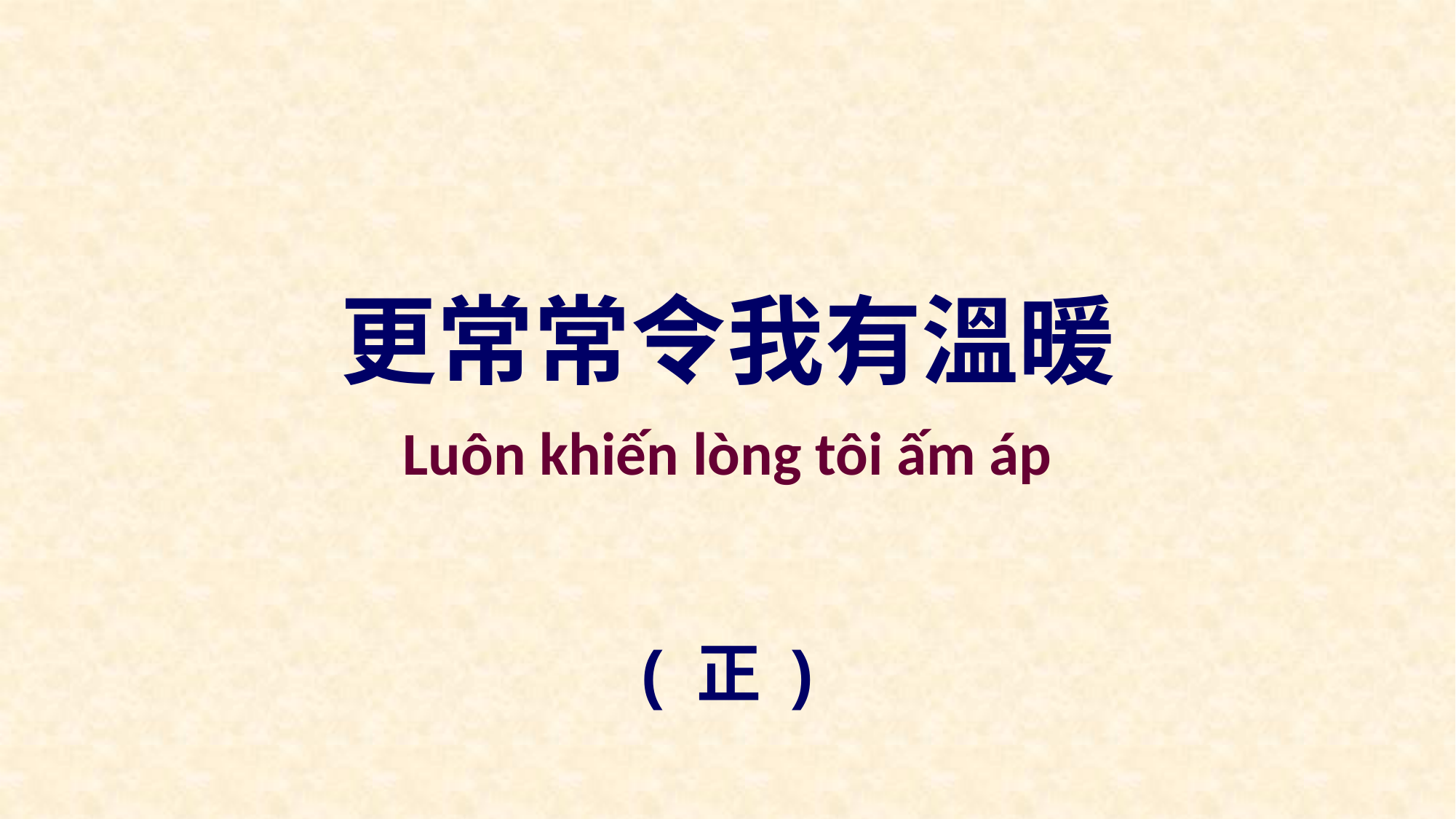

更常常令我有溫暖
Luôn khiến lòng tôi ấm áp
( 正 )